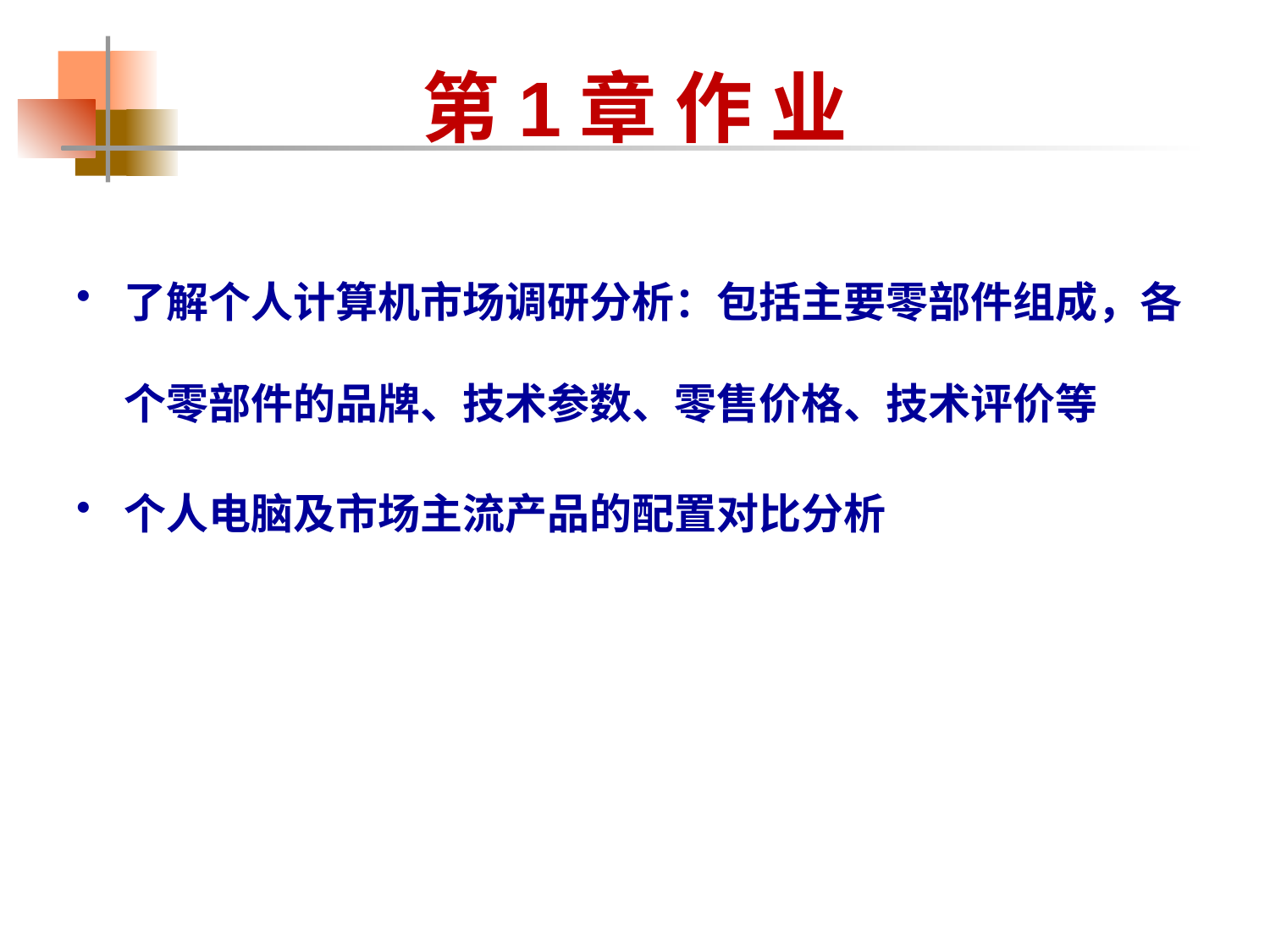

# 第1章 作 业
了解个人计算机市场调研分析：包括主要零部件组成，各个零部件的品牌、技术参数、零售价格、技术评价等
个人电脑及市场主流产品的配置对比分析